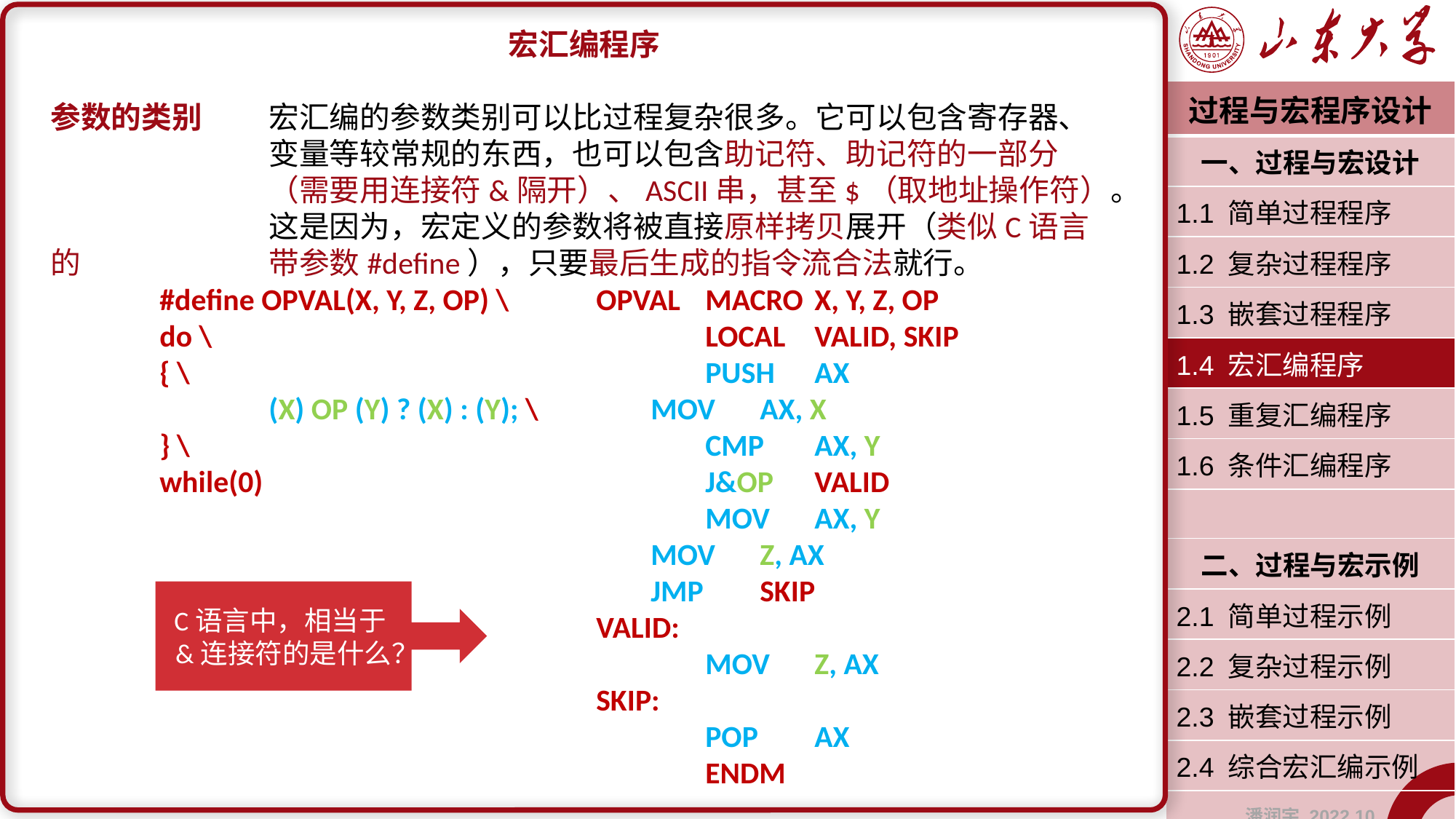

宏汇编程序

参数的类别 	宏汇编的参数类别可以比过程复杂很多。它可以包含寄存器、		变量等较常规的东西，也可以包含助记符、助记符的一部分		（需要用连接符&隔开）、ASCII串，甚至$（取地址操作符）。		这是因为，宏定义的参数将被直接原样拷贝展开（类似C语言的		带参数#define），只要最后生成的指令流合法就行。
	#define OPVAL(X, Y, Z, OP) \	OPVAL	MACRO	X, Y, Z, OP
	do \					LOCAL	VALID, SKIP
	{ \					PUSH	AX
(X) OP (Y) ? (X) : (Y); \		MOV	AX, X
	} \					CMP	AX, Y
	while(0)					J&OP	VALID								MOV	AX, Y
				MOV	Z, AX
				JMP	SKIP
					VALID:
						MOV	Z, AX
					SKIP:
						POP	AX
						ENDM
| 过程与宏程序设计 |
| --- |
| 一、过程与宏设计 |
| 1.1 简单过程程序 |
| 1.2 复杂过程程序 |
| 1.3 嵌套过程程序 |
| 1.4 宏汇编程序 |
| 1.5 重复汇编程序 |
| 1.6 条件汇编程序 |
|  |
| 二、过程与宏示例 |
| 2.1 简单过程示例 |
| 2.2 复杂过程示例 |
| 2.3 嵌套过程示例 |
| 2.4 综合宏汇编示例 |
| 潘润宇 2022.10 |
C语言中，相当于&连接符的是什么？